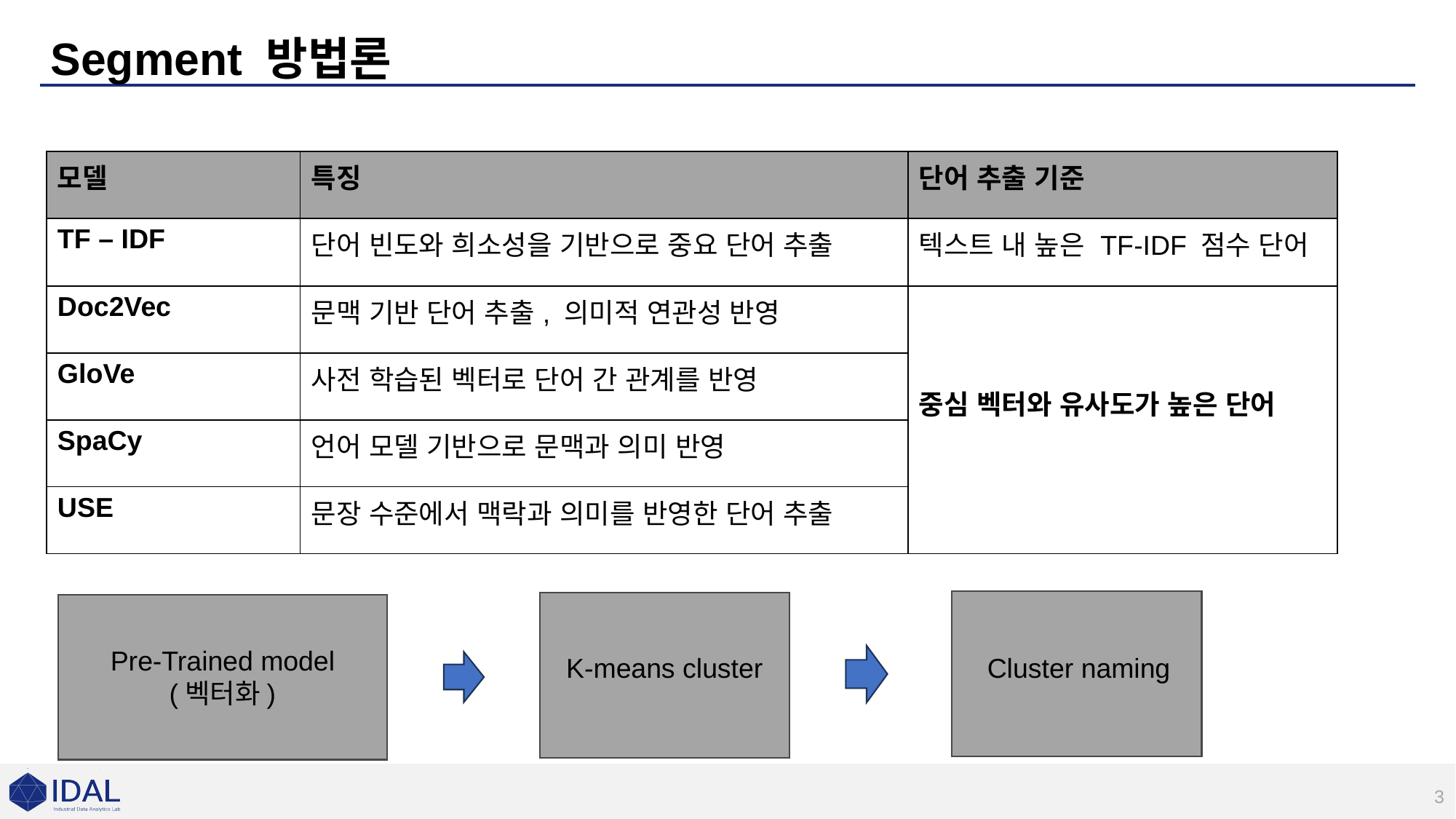

Segment 방법론
| 모델 | 특징 | 단어 추출 기준 |
| --- | --- | --- |
| TF – IDF | 단어 빈도와 희소성을 기반으로 중요 단어 추출 | 텍스트 내 높은 TF-IDF 점수 단어 |
| Doc2Vec | 문맥 기반 단어 추출, 의미적 연관성 반영 | 중심 벡터와 유사도가 높은 단어 |
| GloVe | 사전 학습된 벡터로 단어 간 관계를 반영 |  |
| SpaCy | 언어 모델 기반으로 문맥과 의미 반영 |  |
| USE | 문장 수준에서 맥락과 의미를 반영한 단어 추출 |  |

Pre-Trained model
(벡터화)
K-means cluster

Cluster naming